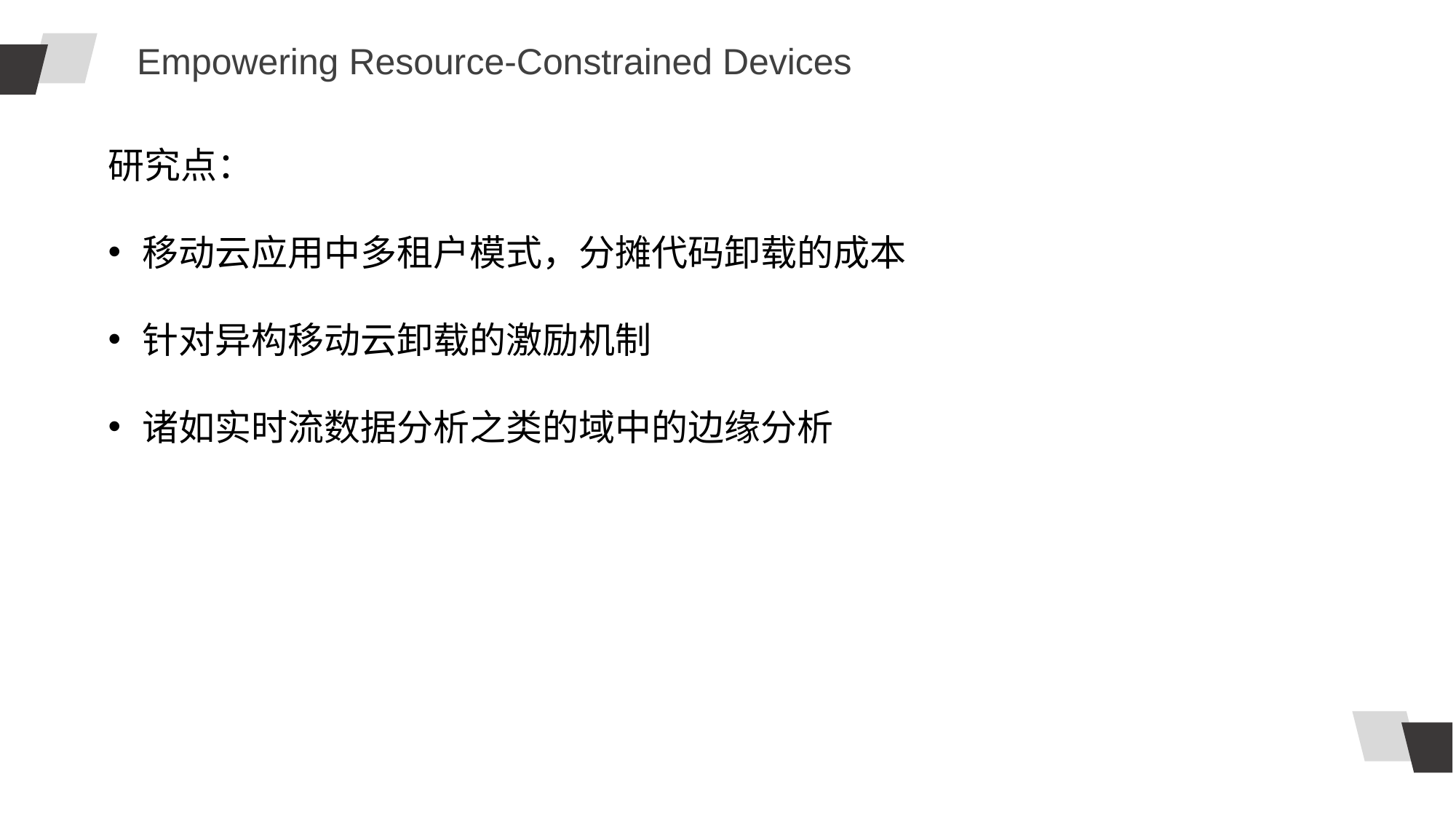

Empowering Resource-Constrained Devices
研究点：

移动云应用中多租户模式，分摊代码卸载的成本

针对异构移动云卸载的激励机制

诸如实时流数据分析之类的域中的边缘分析